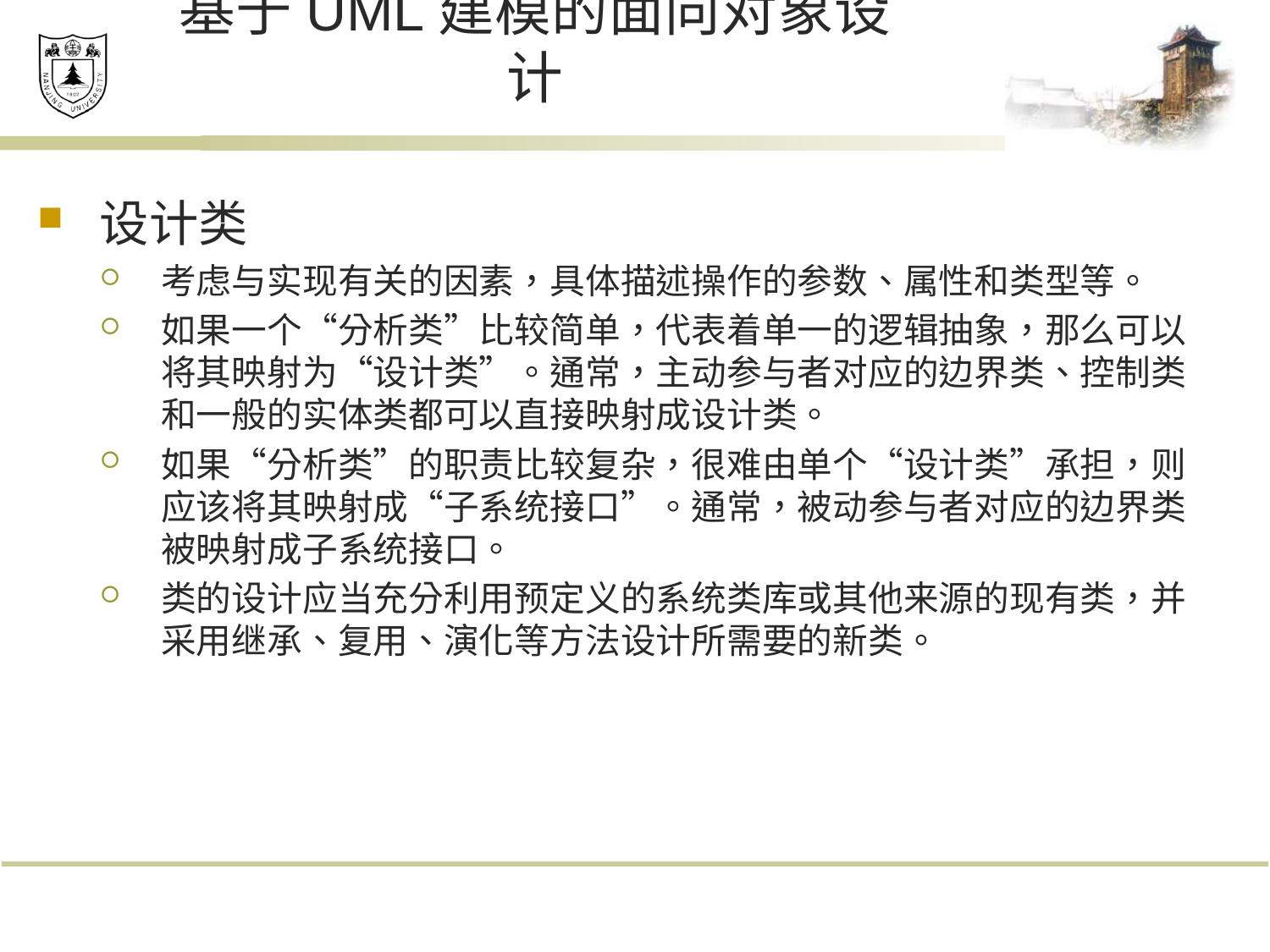

# 基于UML建模的面向对象设计
设计类
考虑与实现有关的因素，具体描述操作的参数、属性和类型等。
如果一个“分析类”比较简单，代表着单一的逻辑抽象，那么可以将其映射为“设计类”。通常，主动参与者对应的边界类、控制类和一般的实体类都可以直接映射成设计类。
如果“分析类”的职责比较复杂，很难由单个“设计类”承担，则应该将其映射成“子系统接口”。通常，被动参与者对应的边界类被映射成子系统接口。
类的设计应当充分利用预定义的系统类库或其他来源的现有类，并采用继承、复用、演化等方法设计所需要的新类。